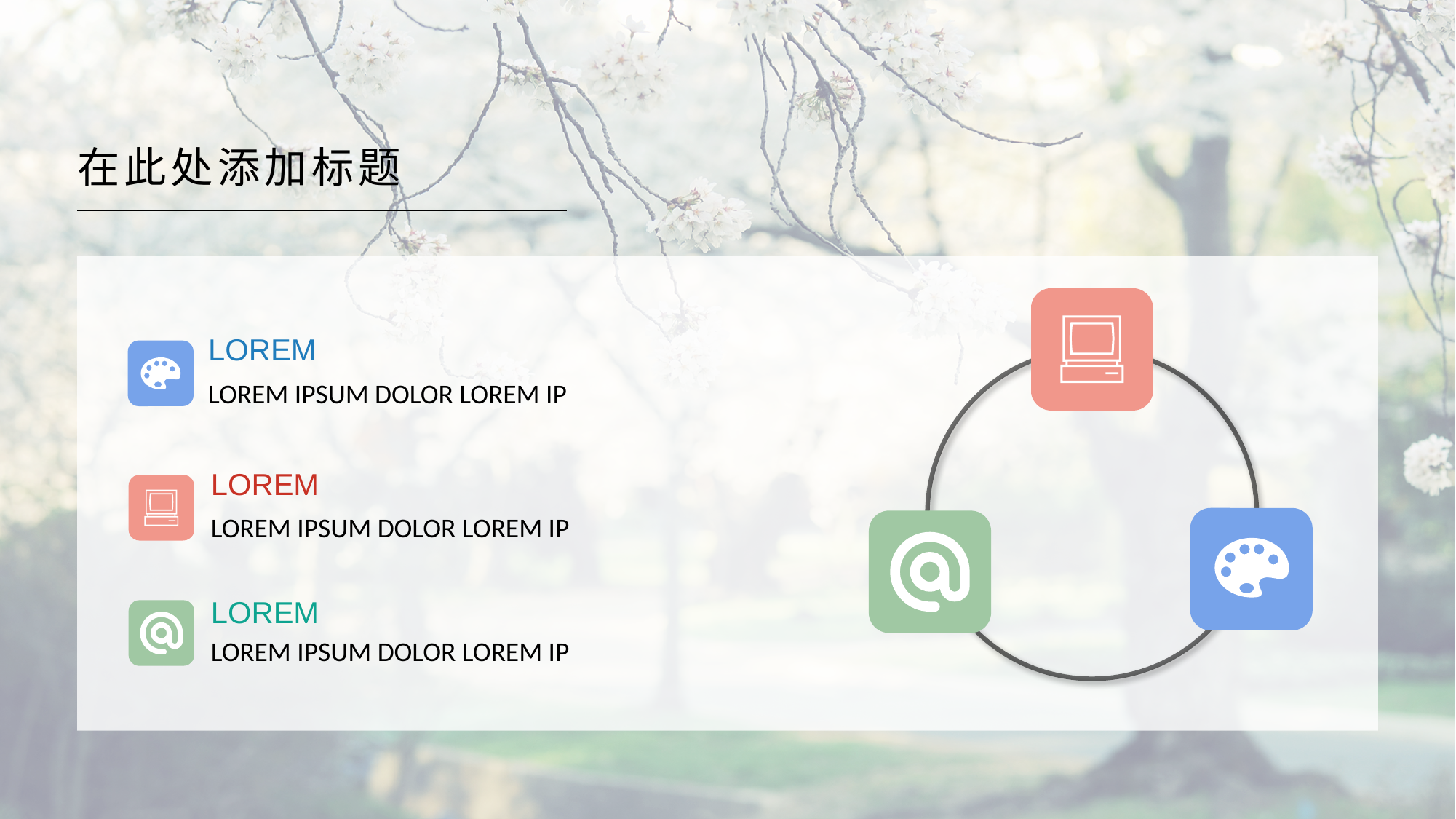

在此处添加标题

LOREM

LOREM IPSUM DOLOR LOREM IP
LOREM

LOREM IPSUM DOLOR LOREM IP

LOREM

LOREM IPSUM DOLOR LOREM IP